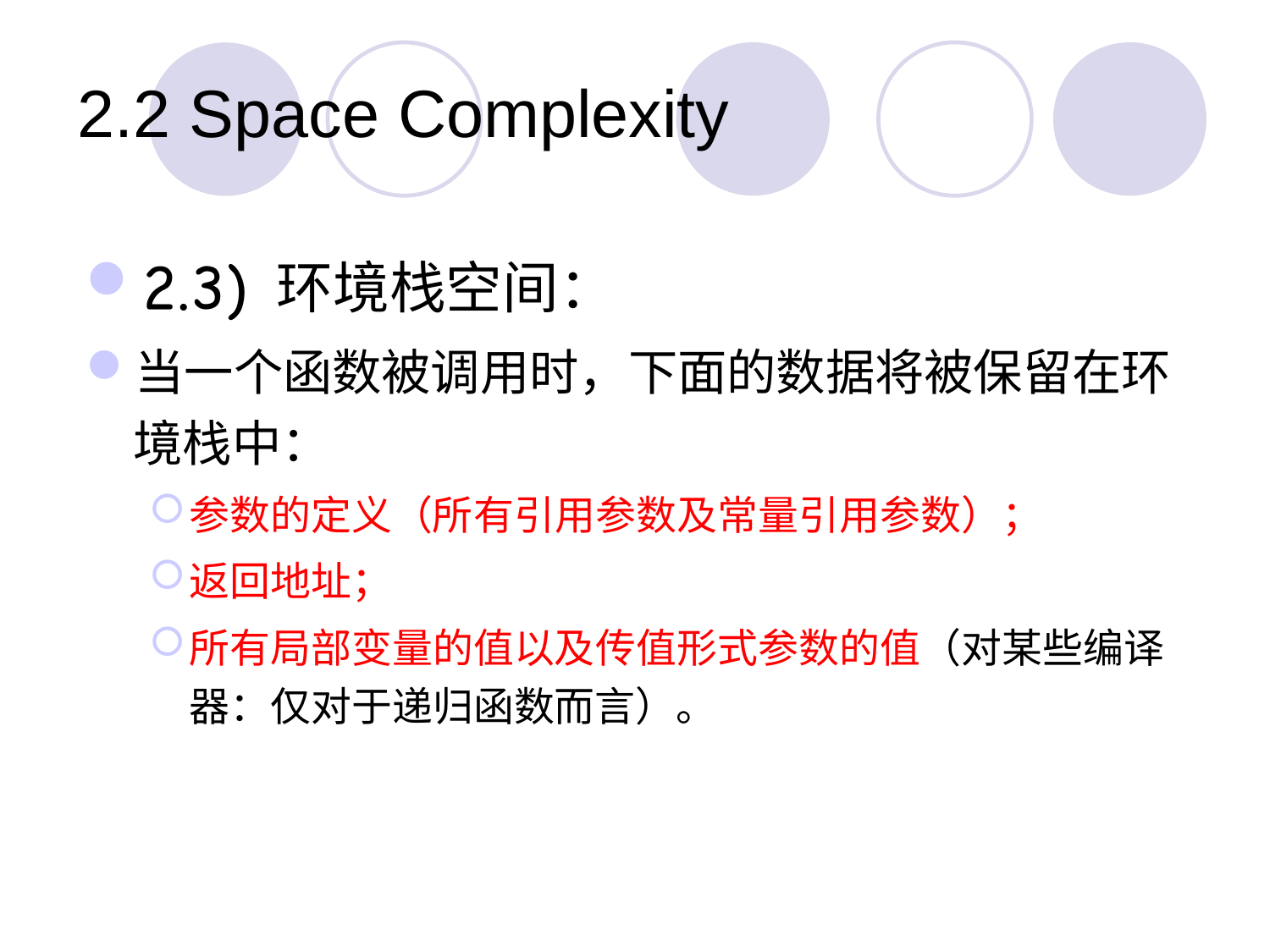

# 2.2 Space Complexity
2.3) 环境栈空间：
当一个函数被调用时，下面的数据将被保留在环境栈中：
参数的定义（所有引用参数及常量引用参数）；
返回地址；
所有局部变量的值以及传值形式参数的值（对某些编译器：仅对于递归函数而言）。

17